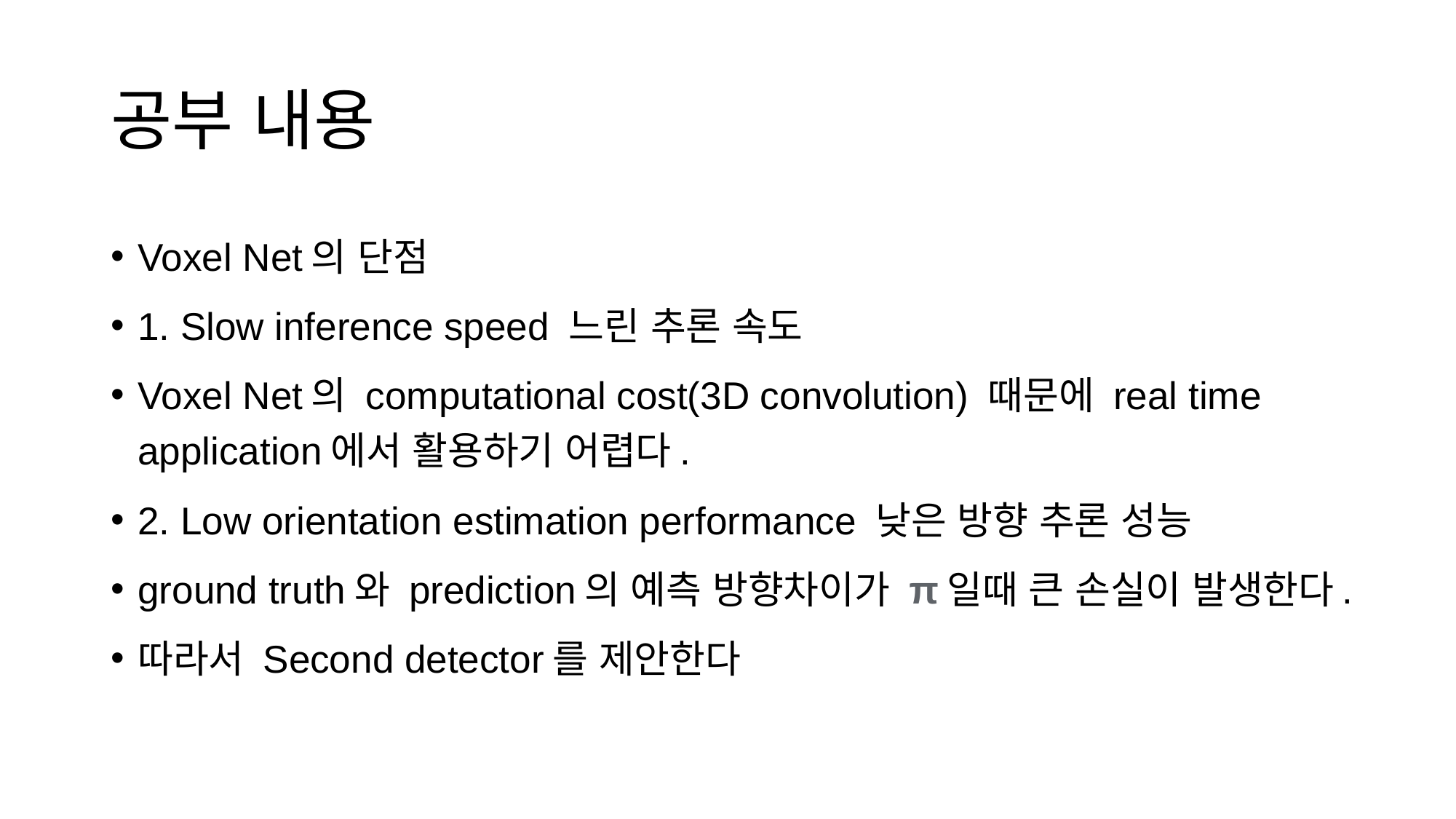

# 공부 내용

Voxel Net의 단점
1. Slow inference speed 느린 추론 속도
Voxel Net의 computational cost(3D convolution) 때문에 real time application에서 활용하기 어렵다.
2. Low orientation estimation performance 낮은 방향 추론 성능
ground truth와 prediction의 예측 방향차이가 π일때 큰 손실이 발생한다.
따라서 Second detector를 제안한다